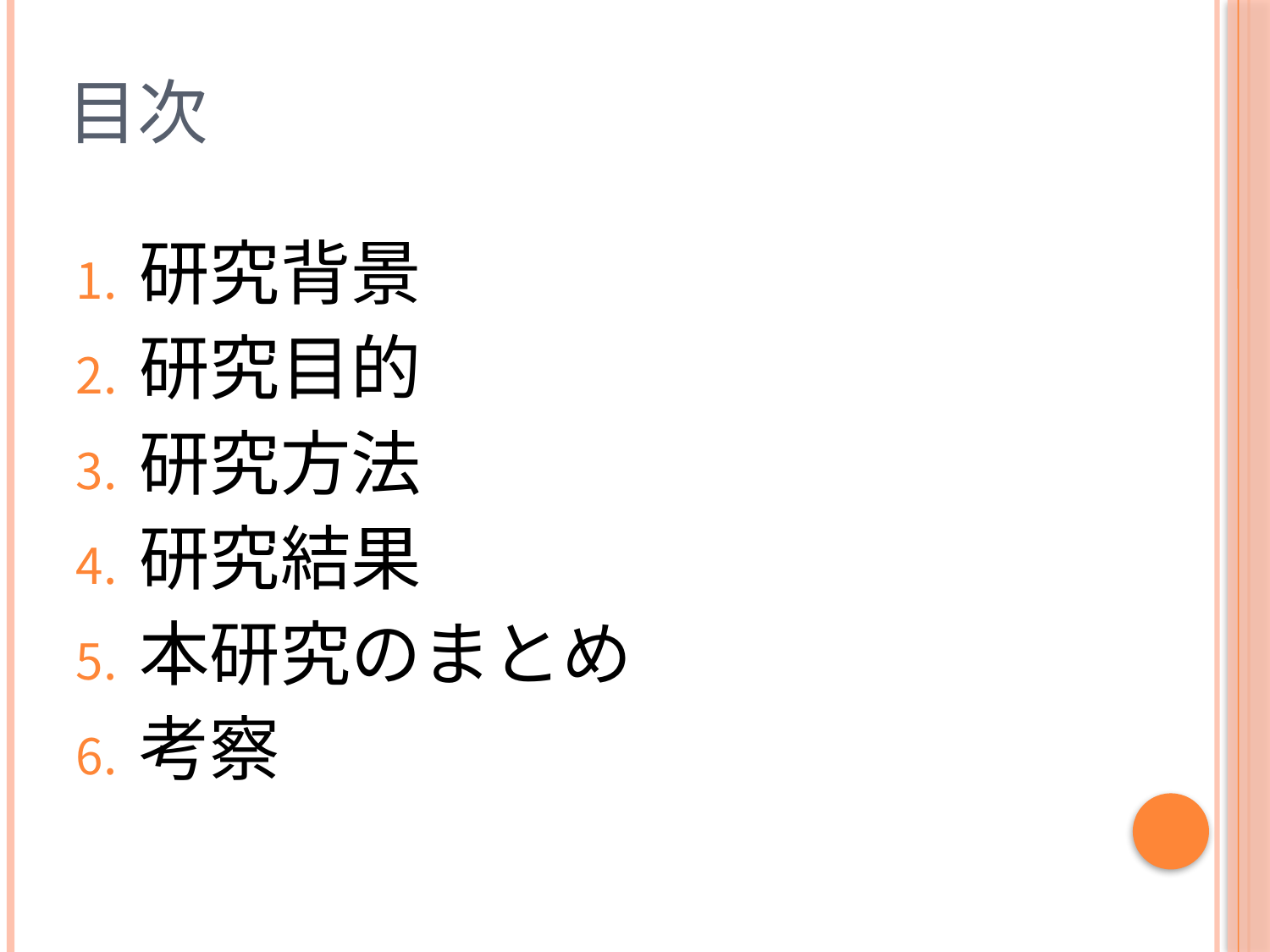

# 目次
研究背景
研究目的
研究方法
研究結果
本研究のまとめ
考察